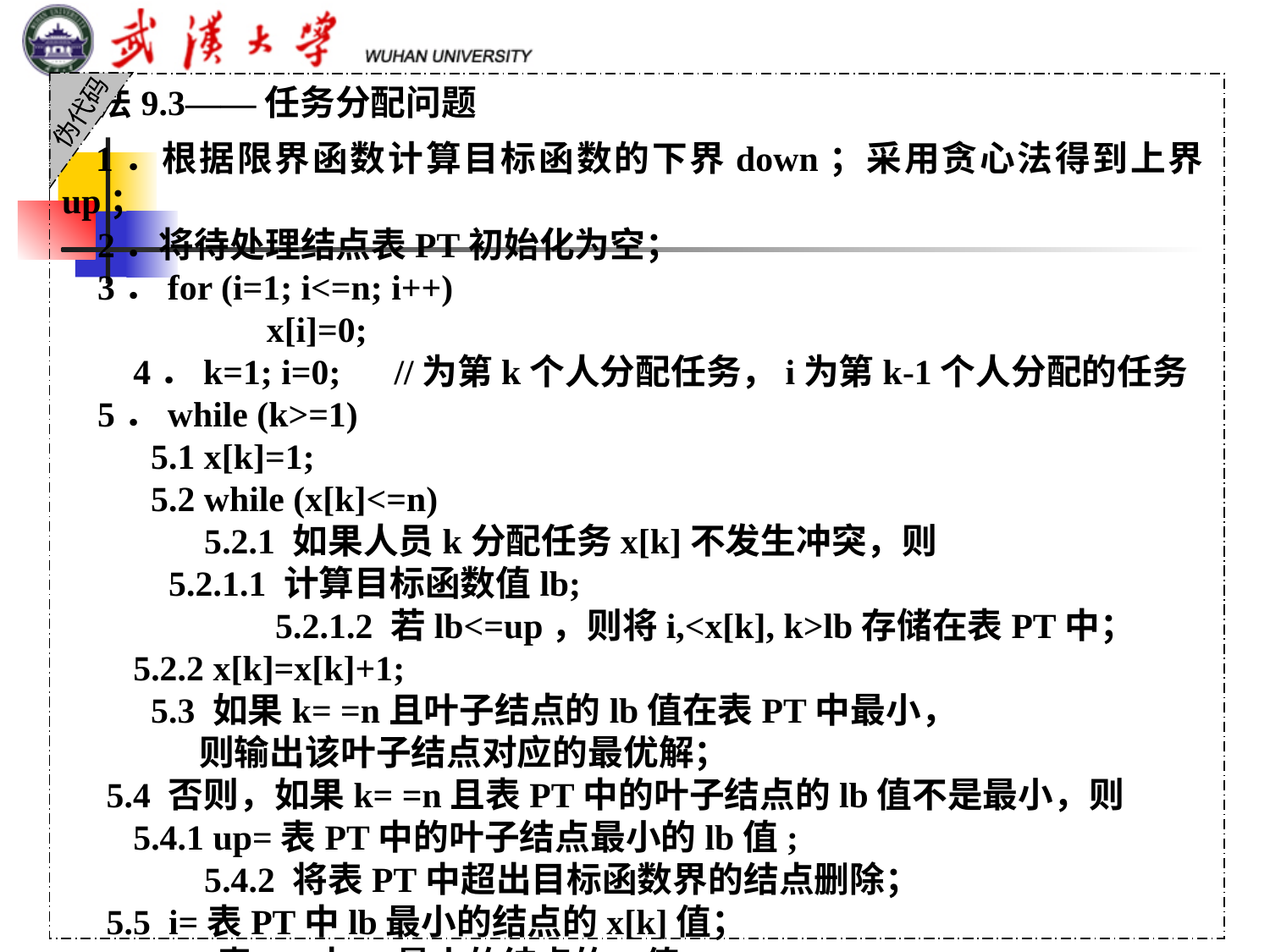

伪代码
算法9.3——任务分配问题
   1．根据限界函数计算目标函数的下界down；采用贪心法得到上界up；
    2．将待处理结点表PT初始化为空；
    3．for (i=1; i<=n; i++)
                       x[i]=0;
        4．k=1; i=0;      //为第k个人分配任务，i为第k-1个人分配的任务
    5．while (k>=1)
          5.1 x[k]=1;
          5.2 while (x[k]<=n)
                5.2.1 如果人员k分配任务x[k]不发生冲突，则
            5.2.1.1 计算目标函数值lb;
                        5.2.1.2 若lb<=up，则将i,<x[k], k>lb存储在表PT中；
        5.2.2 x[k]=x[k]+1;
          5.3 如果k= =n且叶子结点的lb值在表PT中最小，
                则输出该叶子结点对应的最优解；
     5.4 否则，如果k= =n且表PT中的叶子结点的lb值不是最小，则
        5.4.1 up=表PT中的叶子结点最小的lb值;
                5.4.2 将表PT中超出目标函数界的结点删除；
     5.5  i=表PT中lb最小的结点的x[k]值；
     5.6  k=表PT中lb最小的结点的k值；k++;